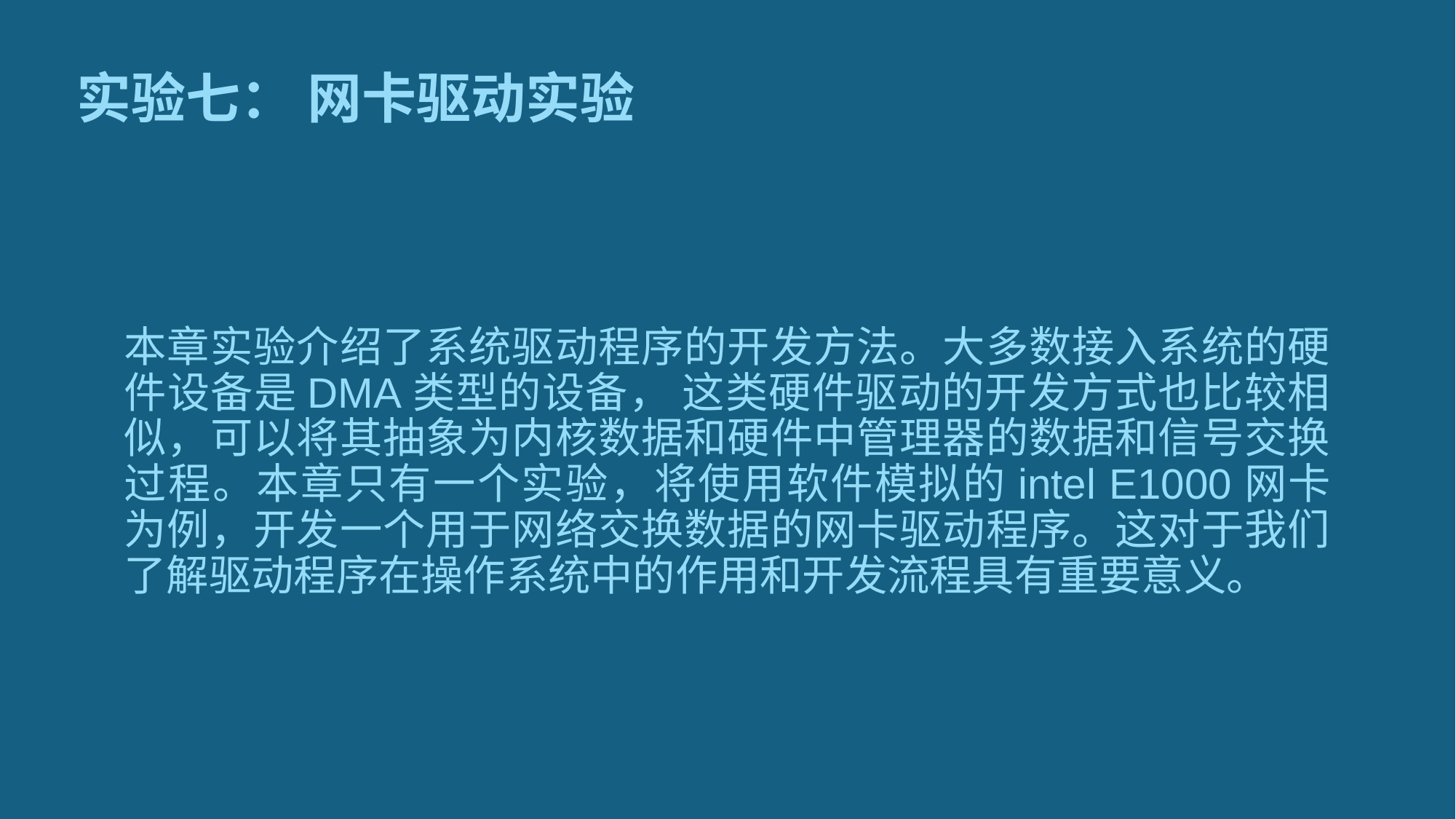

# 实验七： 网卡驱动实验
本章实验介绍了系统驱动程序的开发方法。大多数接入系统的硬件设备是DMA类型的设备， 这类硬件驱动的开发方式也比较相似，可以将其抽象为内核数据和硬件中管理器的数据和信号交换过程。本章只有一个实验，将使用软件模拟的intel E1000网卡为例，开发一个用于网络交换数据的网卡驱动程序。这对于我们了解驱动程序在操作系统中的作用和开发流程具有重要意义。